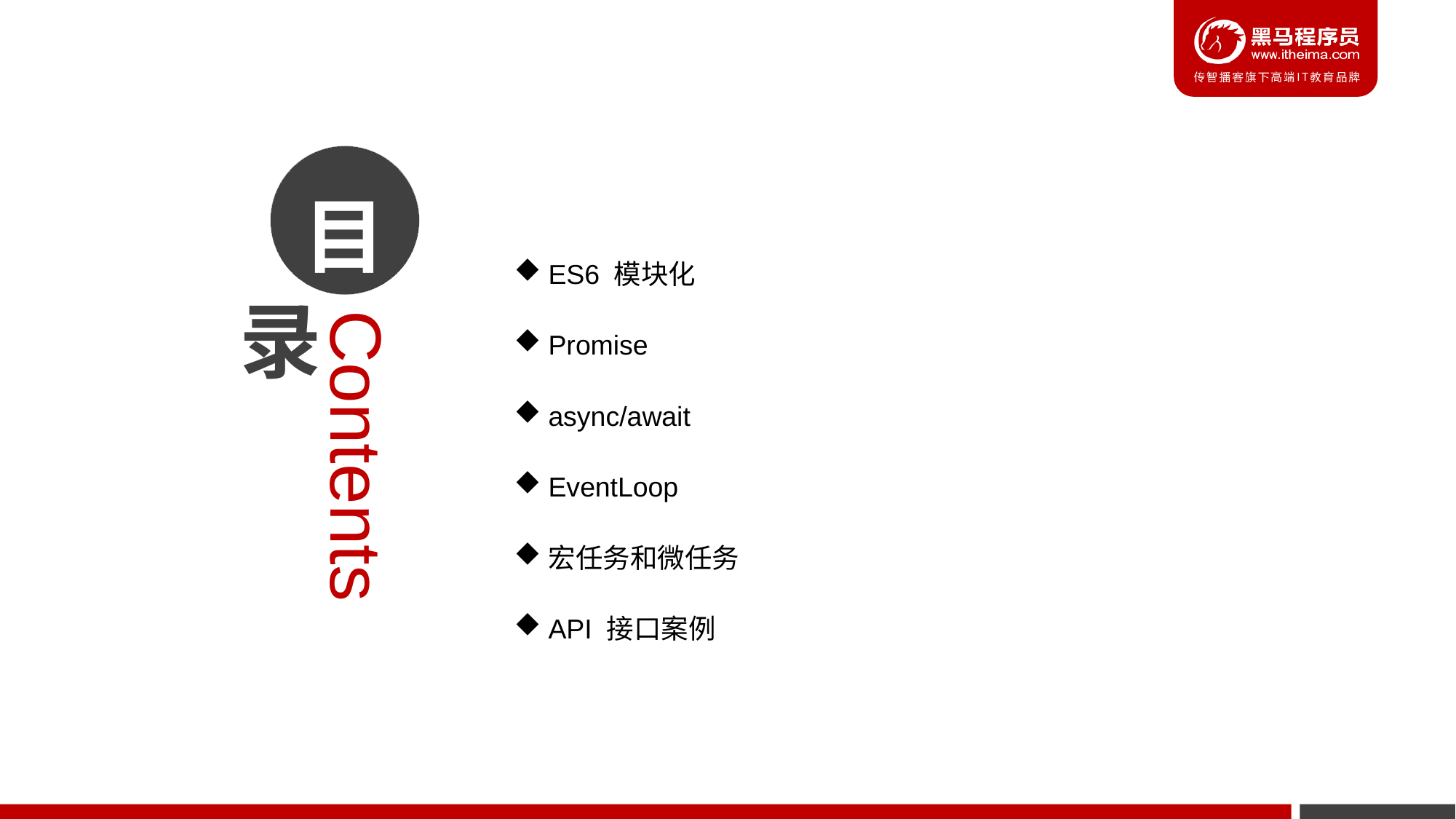

ES6 模块化
Promise
async/await
EventLoop
宏任务和微任务
API 接口案例